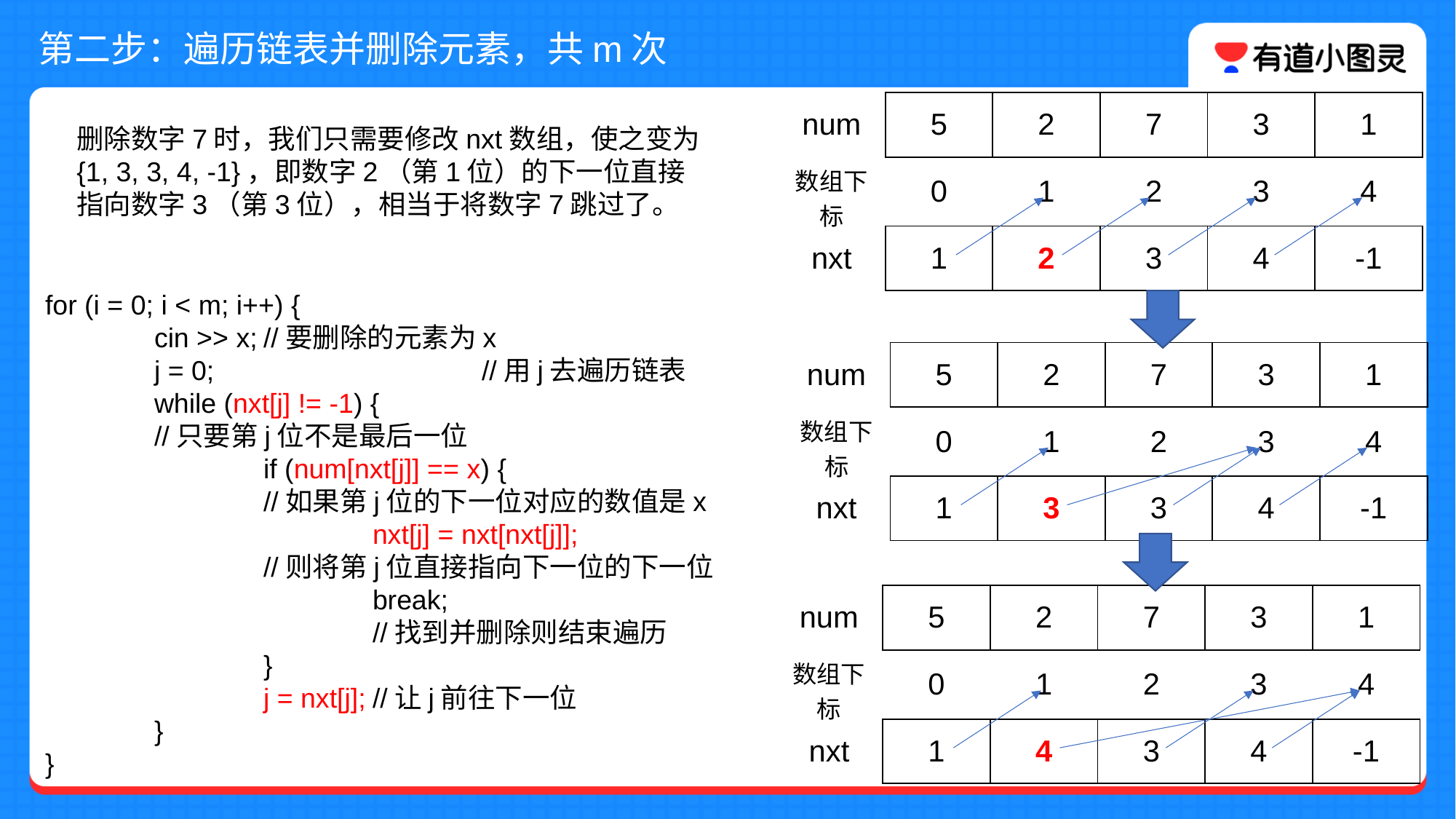

第二步：遍历链表并删除元素，共m次
| num | 5 | 2 | 7 | 3 | 1 |
| --- | --- | --- | --- | --- | --- |
| 数组下标 | 0 | 1 | 2 | 3 | 4 |
| nxt | 1 | 2 | 3 | 4 | -1 |
删除数字7时，我们只需要修改nxt数组，使之变为{1, 3, 3, 4, -1}，即数字2（第1位）的下一位直接指向数字3（第3位），相当于将数字7跳过了。
for (i = 0; i < m; i++) {
	cin >> x;	//要删除的元素为x
	j = 0;			//用j去遍历链表
	while (nxt[j] != -1) {
	//只要第j位不是最后一位
		if (num[nxt[j]] == x) {
		//如果第j位的下一位对应的数值是x
			nxt[j] = nxt[nxt[j]];
		//则将第j位直接指向下一位的下一位
			break;
			//找到并删除则结束遍历
		}
		j = nxt[j];	//让j前往下一位
	}
}

| num | 5 | 2 | 7 | 3 | 1 |
| --- | --- | --- | --- | --- | --- |
| 数组下标 | 0 | 1 | 2 | 3 | 4 |
| nxt | 1 | 3 | 3 | 4 | -1 |

| num | 5 | 2 | 7 | 3 | 1 |
| --- | --- | --- | --- | --- | --- |
| 数组下标 | 0 | 1 | 2 | 3 | 4 |
| nxt | 1 | 4 | 3 | 4 | -1 |